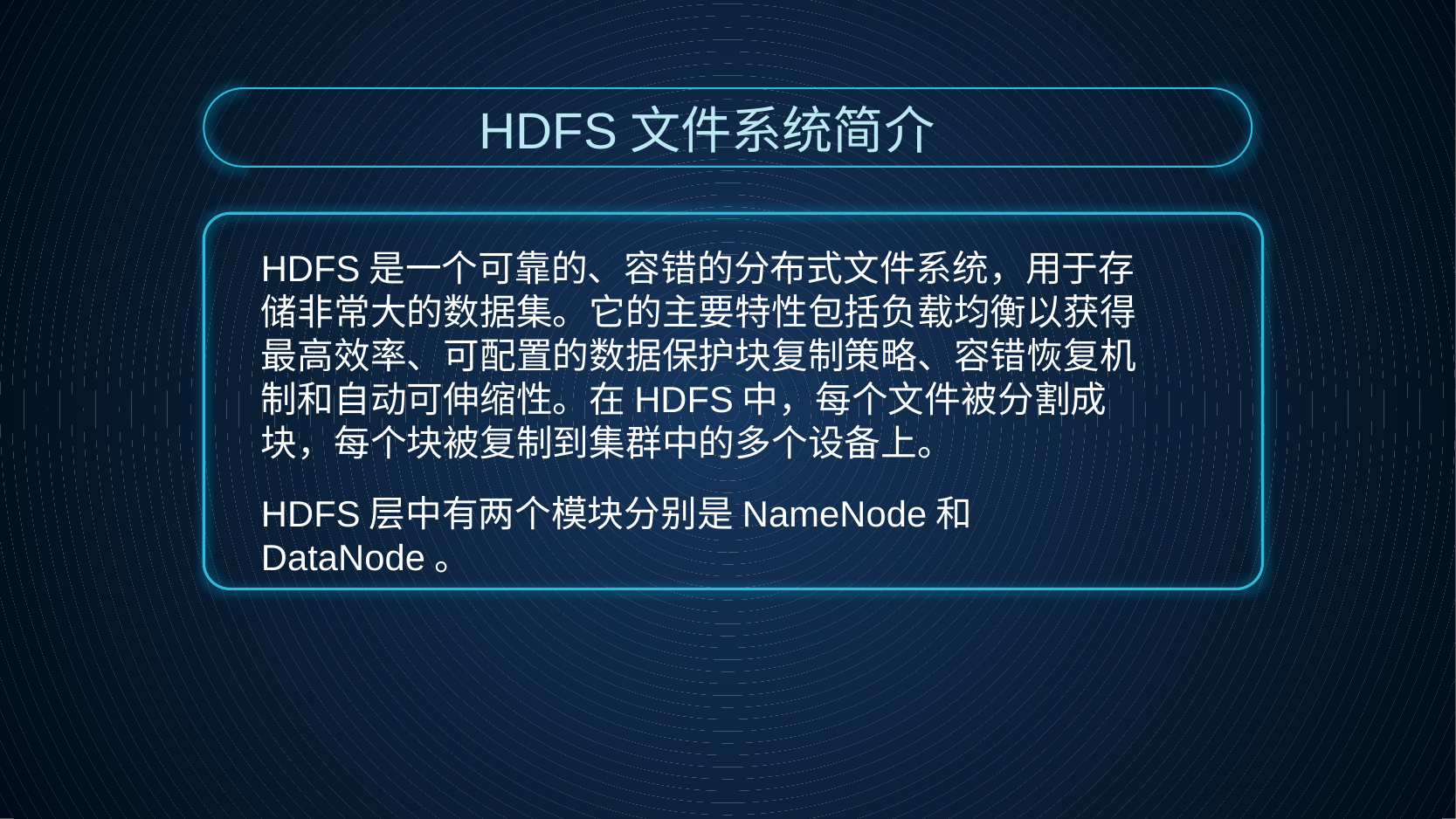

HDFS文件系统简介

HDFS是一个可靠的、容错的分布式文件系统，用于存储非常大的数据集。它的主要特性包括负载均衡以获得最高效率、可配置的数据保护块复制策略、容错恢复机制和自动可伸缩性。在HDFS中，每个文件被分割成块，每个块被复制到集群中的多个设备上。
HDFS层中有两个模块分别是NameNode和DataNode。